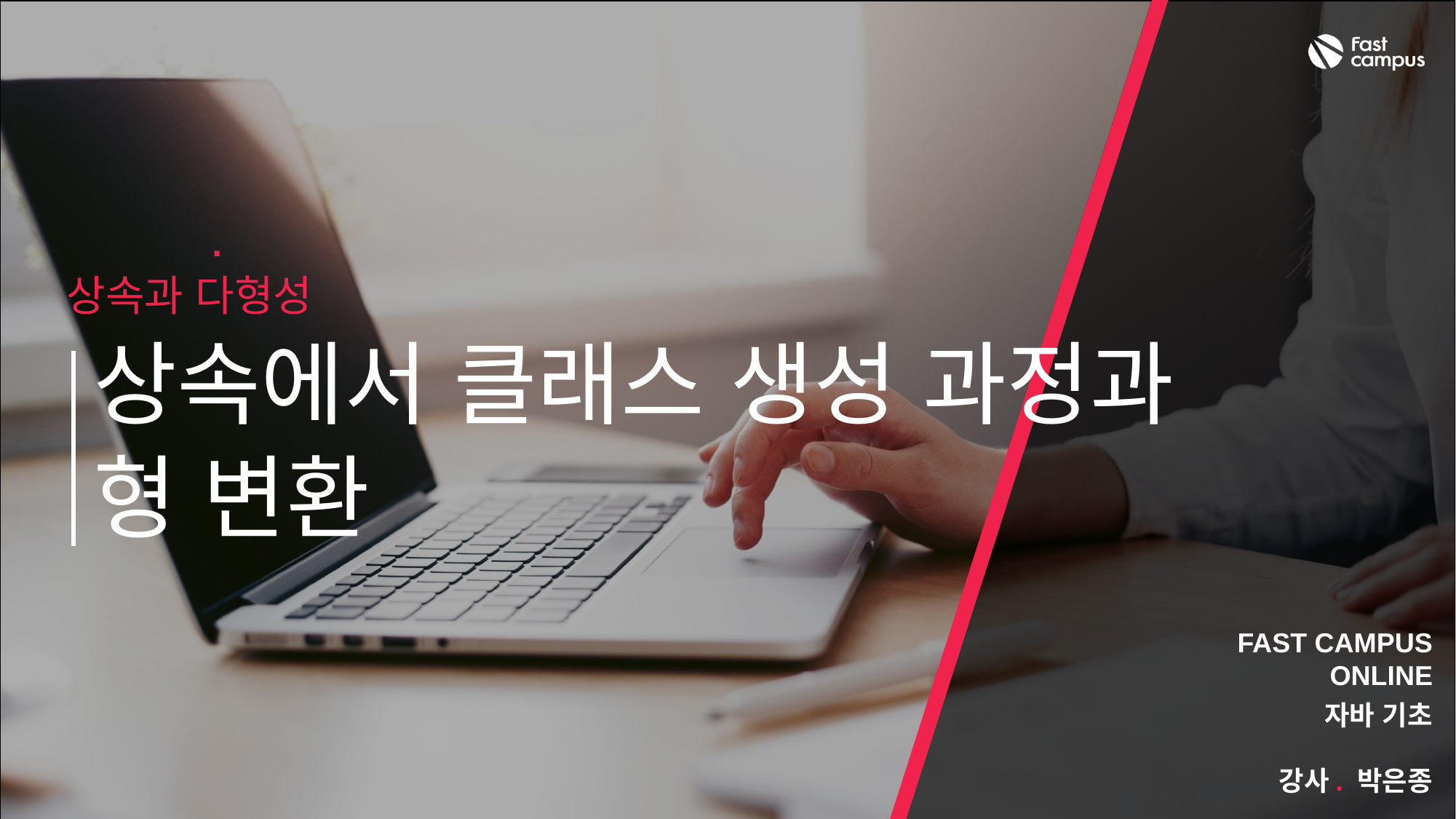

07
상속과 다형성

상속에서 클래스 생성 과정과
형 변환